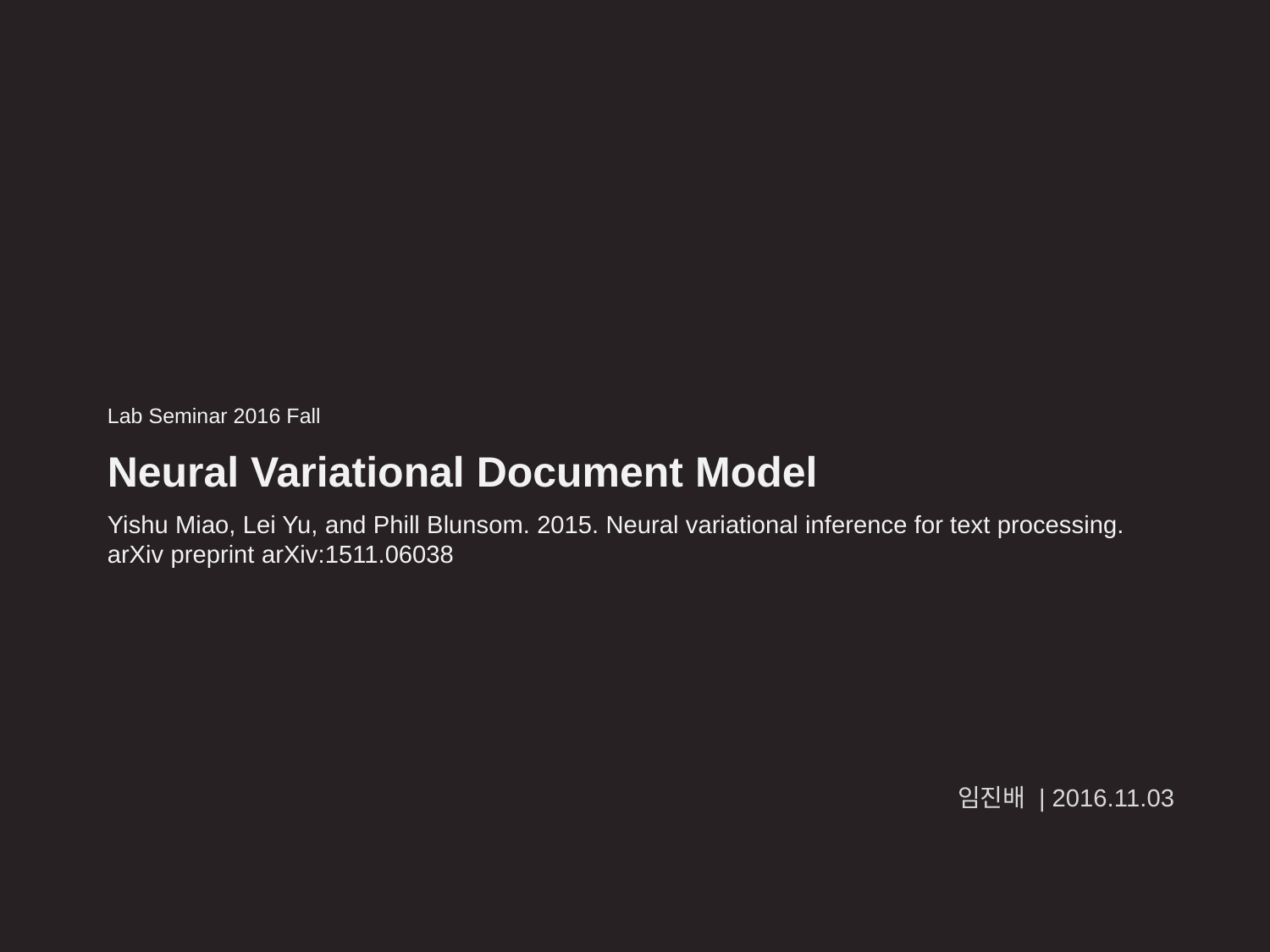

Lab Seminar 2016 Fall
Neural Variational Document Model
Yishu Miao, Lei Yu, and Phill Blunsom. 2015. Neural variational inference for text processing.
arXiv preprint arXiv:1511.06038
임진배 | 2016.11.03